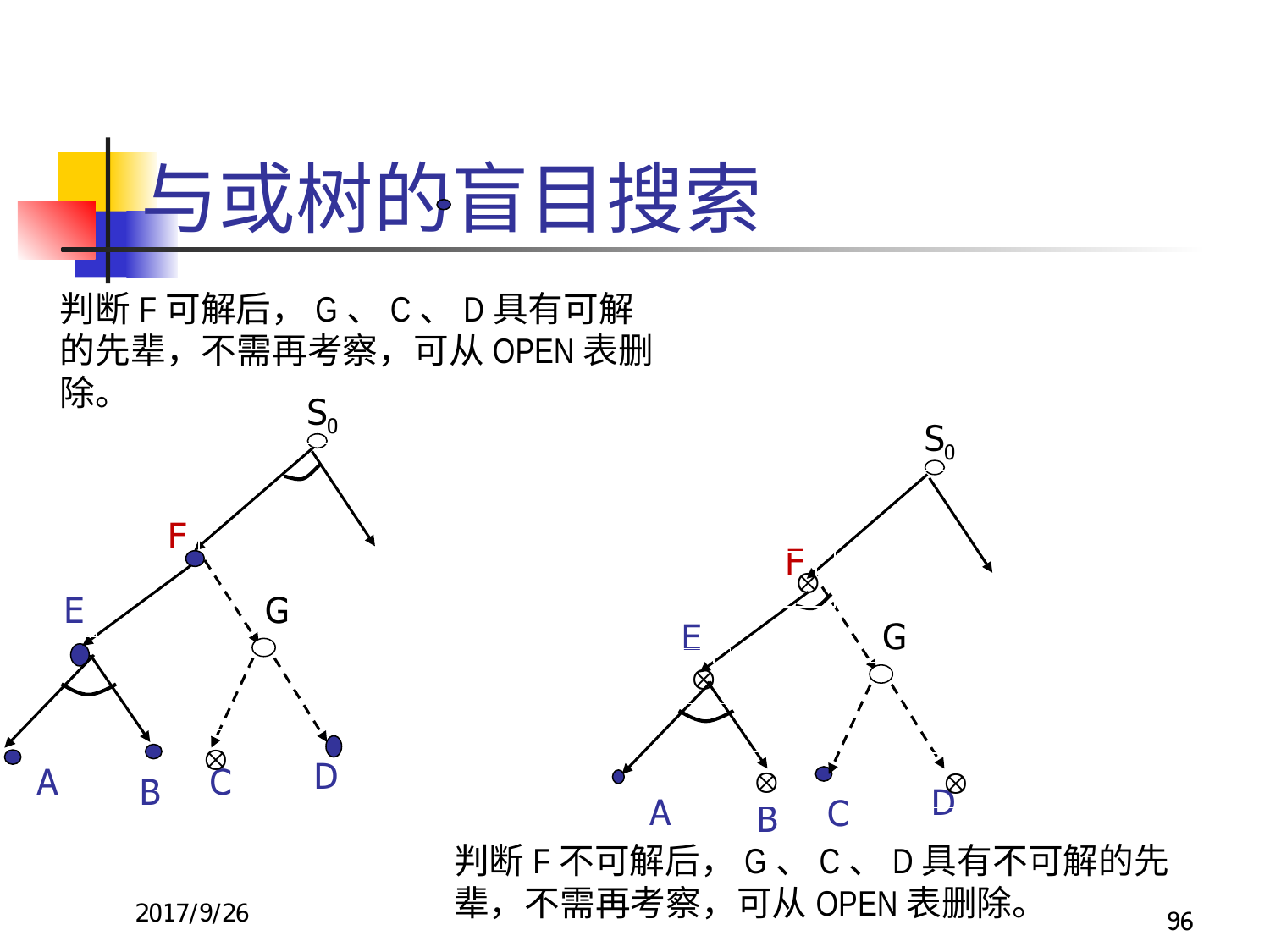

# 与或树的盲目搜索

S0

E

B
判断F可解后，G、C、D具有可解的先辈，不需再考察，可从OPEN表删除。
S0

E

B
F
F

⊗
G
G

⊗

⊗

D

⊗
⊗
C
A

D
A
C
判断F不可解后，G、C、D具有不可解的先辈，不需再考察，可从OPEN表删除。
2017/9/26
96